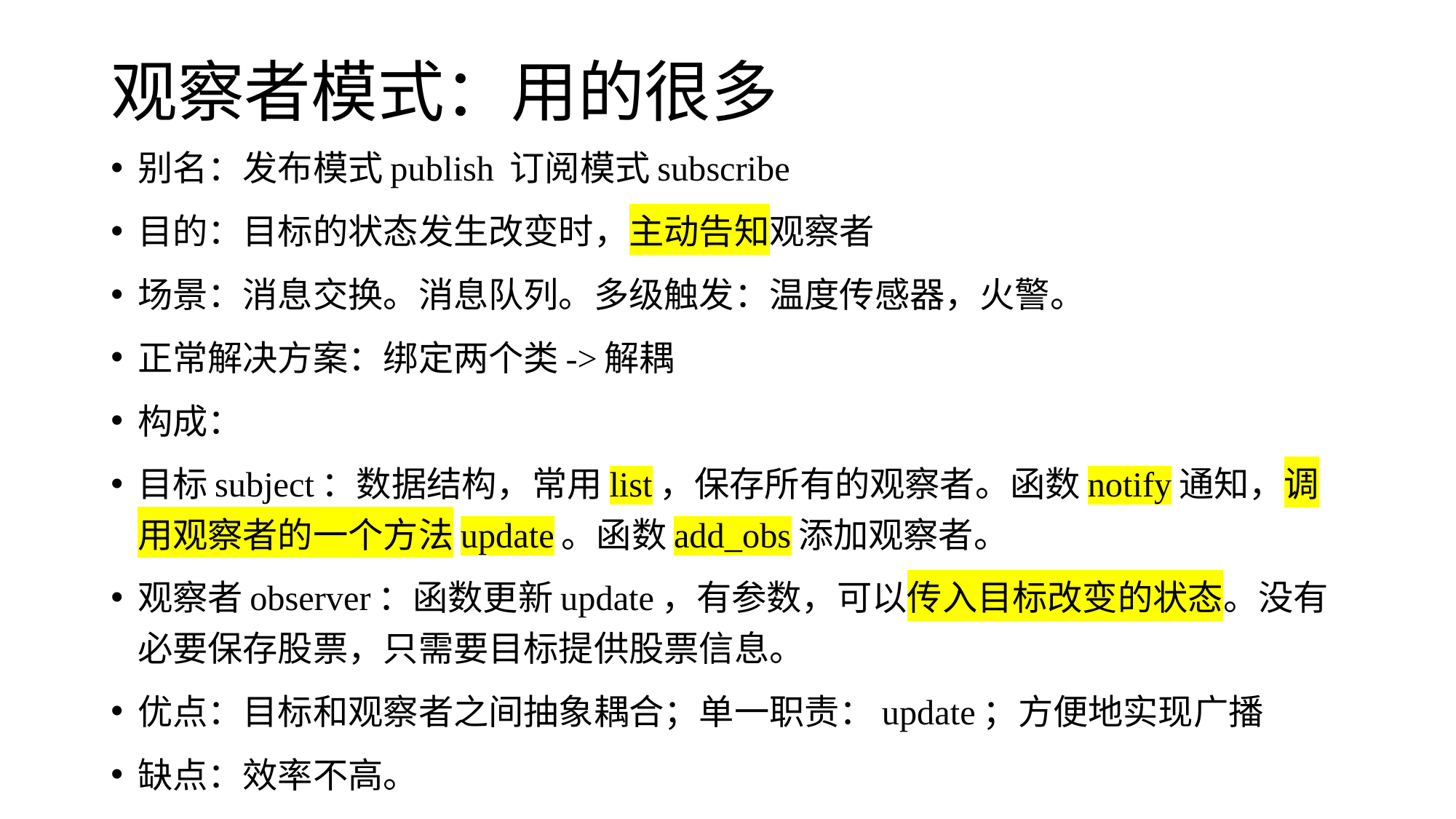

# 观察者模式：用的很多
别名：发布模式publish 订阅模式subscribe
目的：目标的状态发生改变时，主动告知观察者
场景：消息交换。消息队列。多级触发：温度传感器，火警。
正常解决方案：绑定两个类->解耦
构成：
目标subject：数据结构，常用list，保存所有的观察者。函数notify通知，调用观察者的一个方法update。函数add_obs添加观察者。
观察者observer：函数更新update，有参数，可以传入目标改变的状态。没有必要保存股票，只需要目标提供股票信息。
优点：目标和观察者之间抽象耦合；单一职责：update；方便地实现广播
缺点：效率不高。